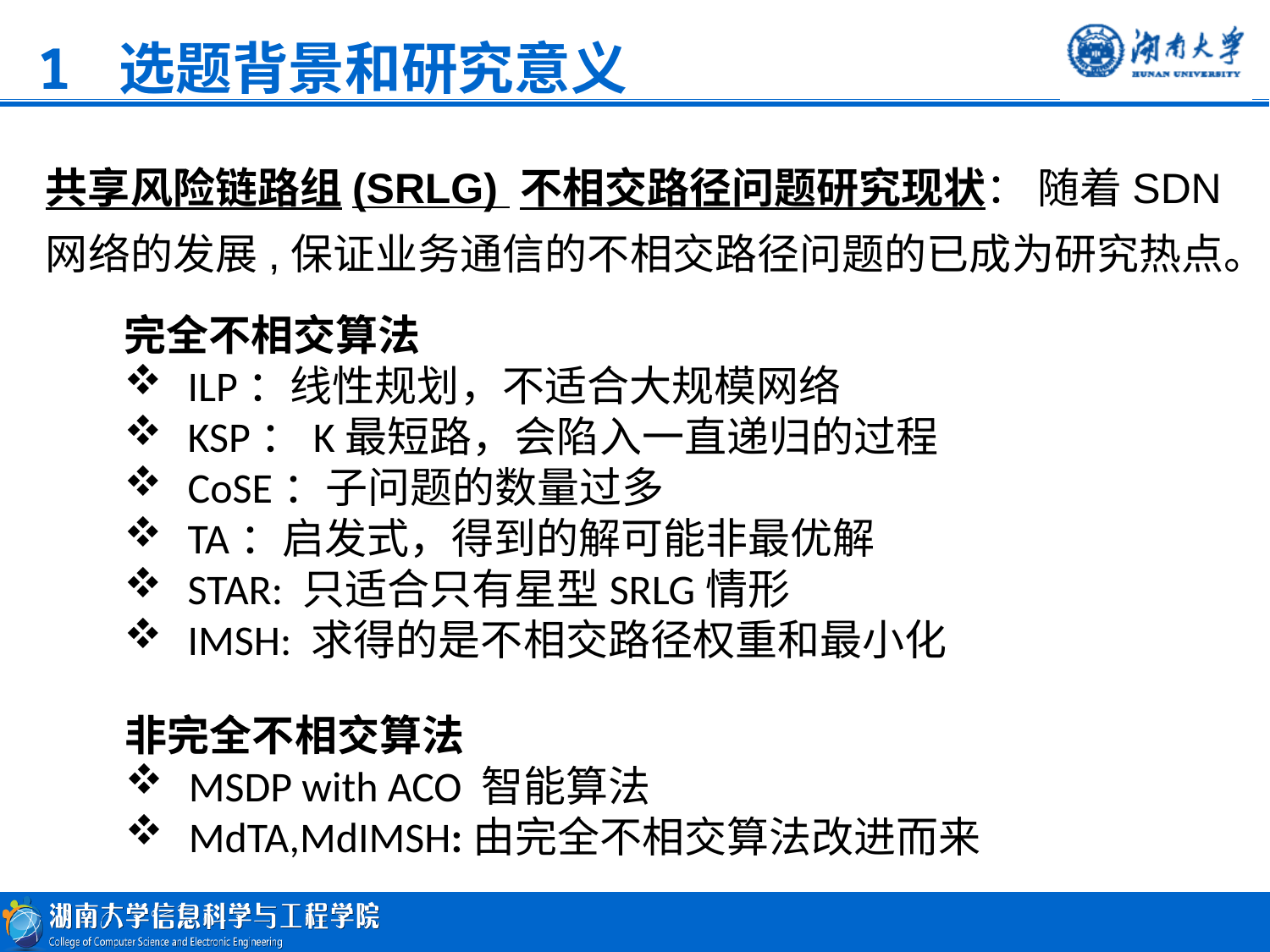

1 选题背景和研究意义
共享风险链路组(SRLG) 不相交路径问题研究现状： 随着SDN网络的发展,保证业务通信的不相交路径问题的已成为研究热点。
完全不相交算法
ILP：线性规划，不适合大规模网络
KSP：K最短路，会陷入一直递归的过程
CoSE：子问题的数量过多
TA：启发式，得到的解可能非最优解
STAR: 只适合只有星型SRLG情形
IMSH: 求得的是不相交路径权重和最小化

非完全不相交算法
MSDP with ACO 智能算法
MdTA,MdIMSH:由完全不相交算法改进而来